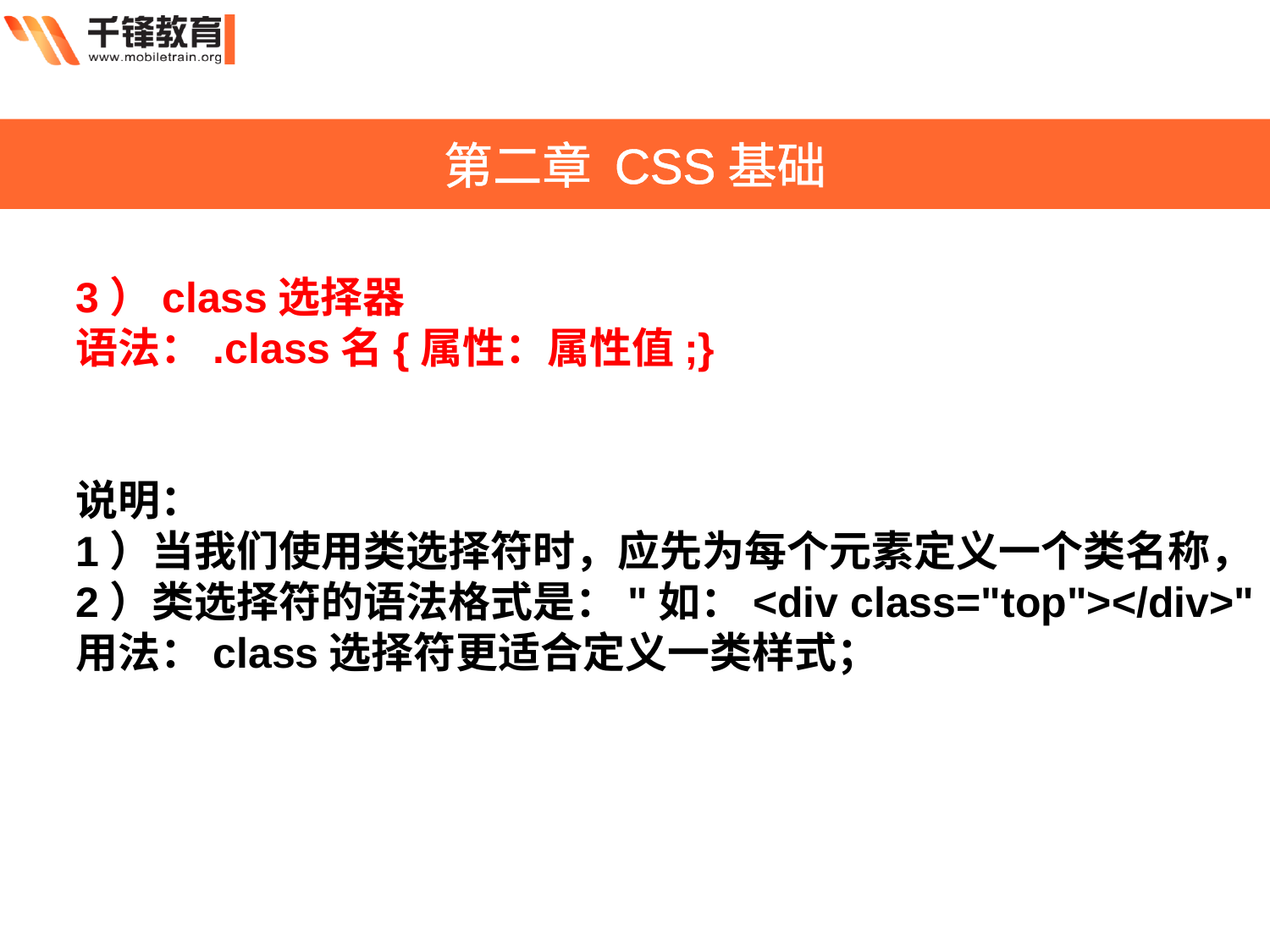

第二章 CSS基础
3）class选择器
语法：.class名{属性：属性值;}

说明：
1）当我们使用类选择符时，应先为每个元素定义一个类名称，
2）类选择符的语法格式是："如：<div class="top"></div>"
用法：class选择符更适合定义一类样式；